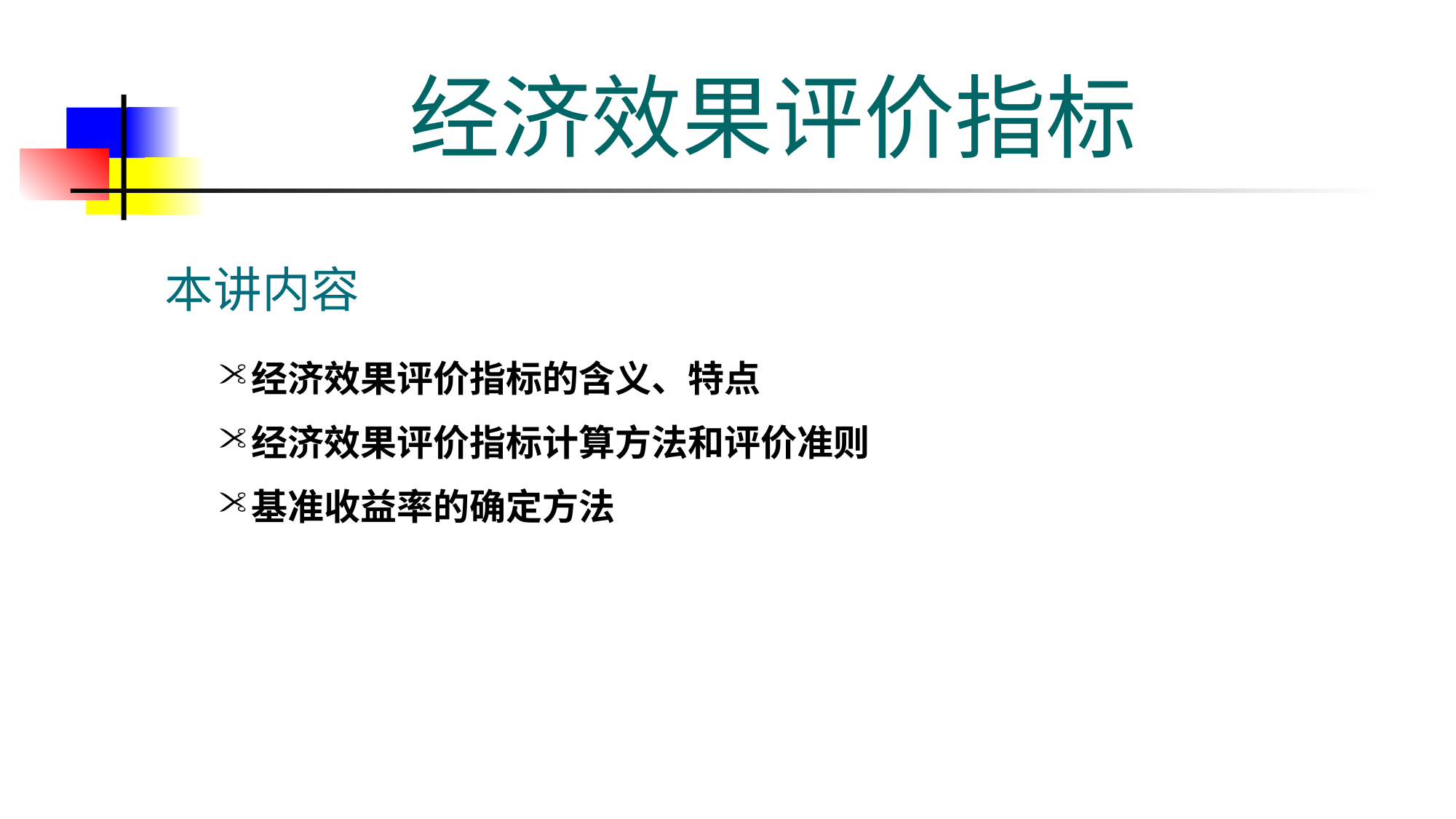

# 经济效果评价指标
本讲内容
经济效果评价指标的含义、特点
经济效果评价指标计算方法和评价准则
基准收益率的确定方法